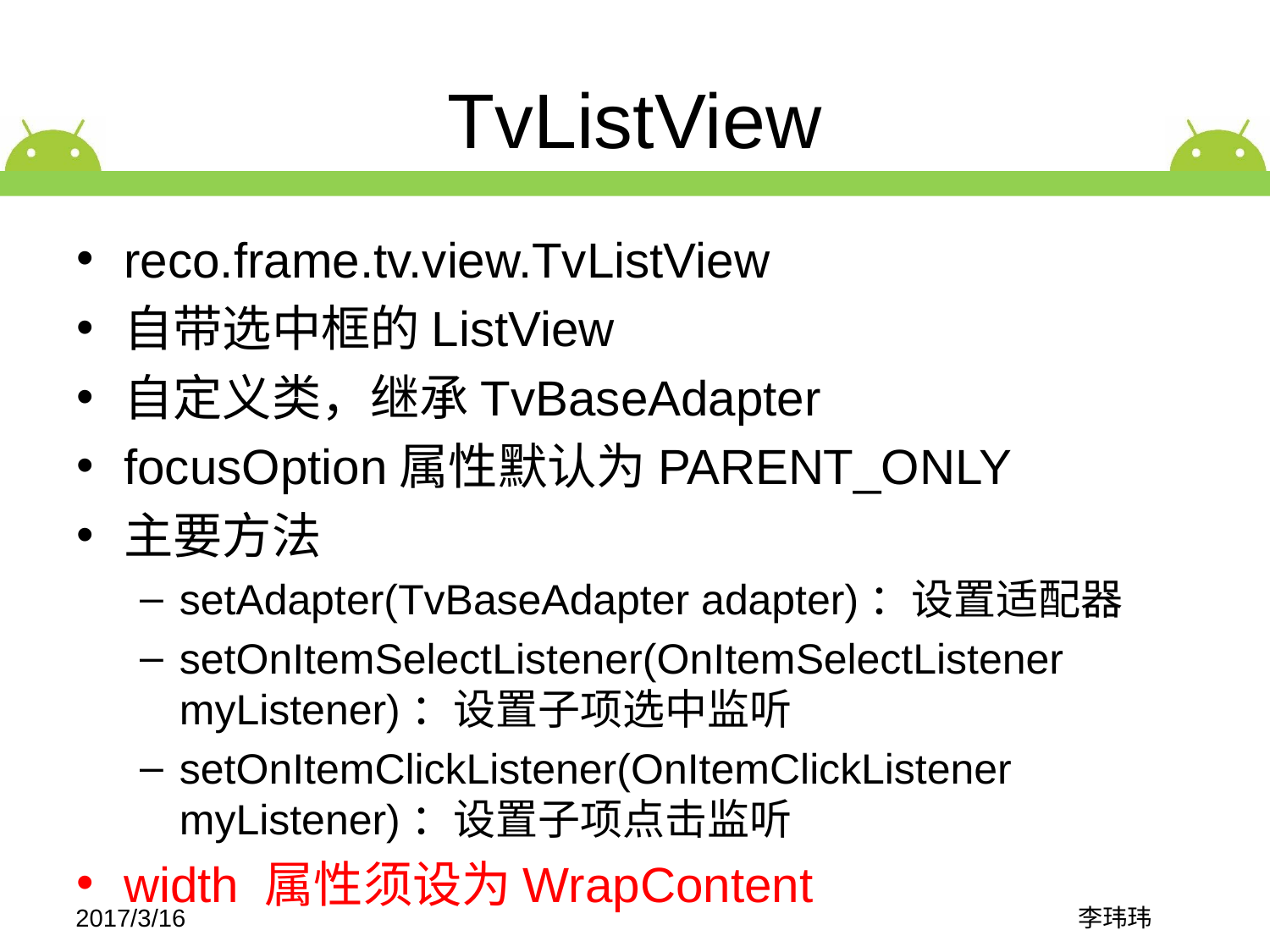

# TvListView
reco.frame.tv.view.TvListView
自带选中框的ListView
自定义类，继承TvBaseAdapter
focusOption属性默认为PARENT_ONLY
主要方法
setAdapter(TvBaseAdapter adapter)：设置适配器
setOnItemSelectListener(OnItemSelectListener myListener)：设置子项选中监听
setOnItemClickListener(OnItemClickListener myListener)：设置子项点击监听
width 属性须设为WrapContent